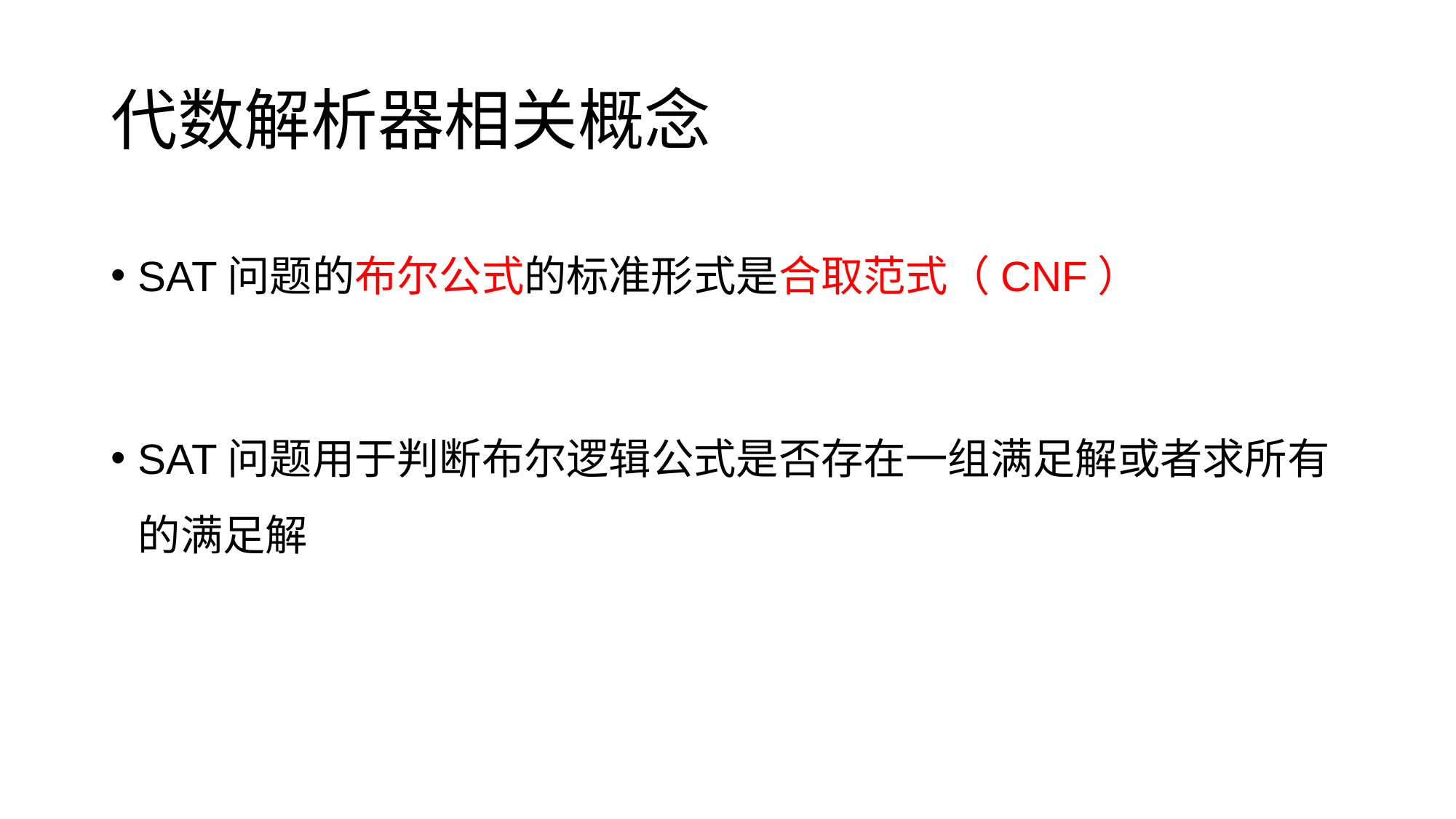

# 代数解析器相关概念
SAT问题的布尔公式的标准形式是合取范式（CNF）

SAT问题用于判断布尔逻辑公式是否存在一组满足解或者求所有的满足解